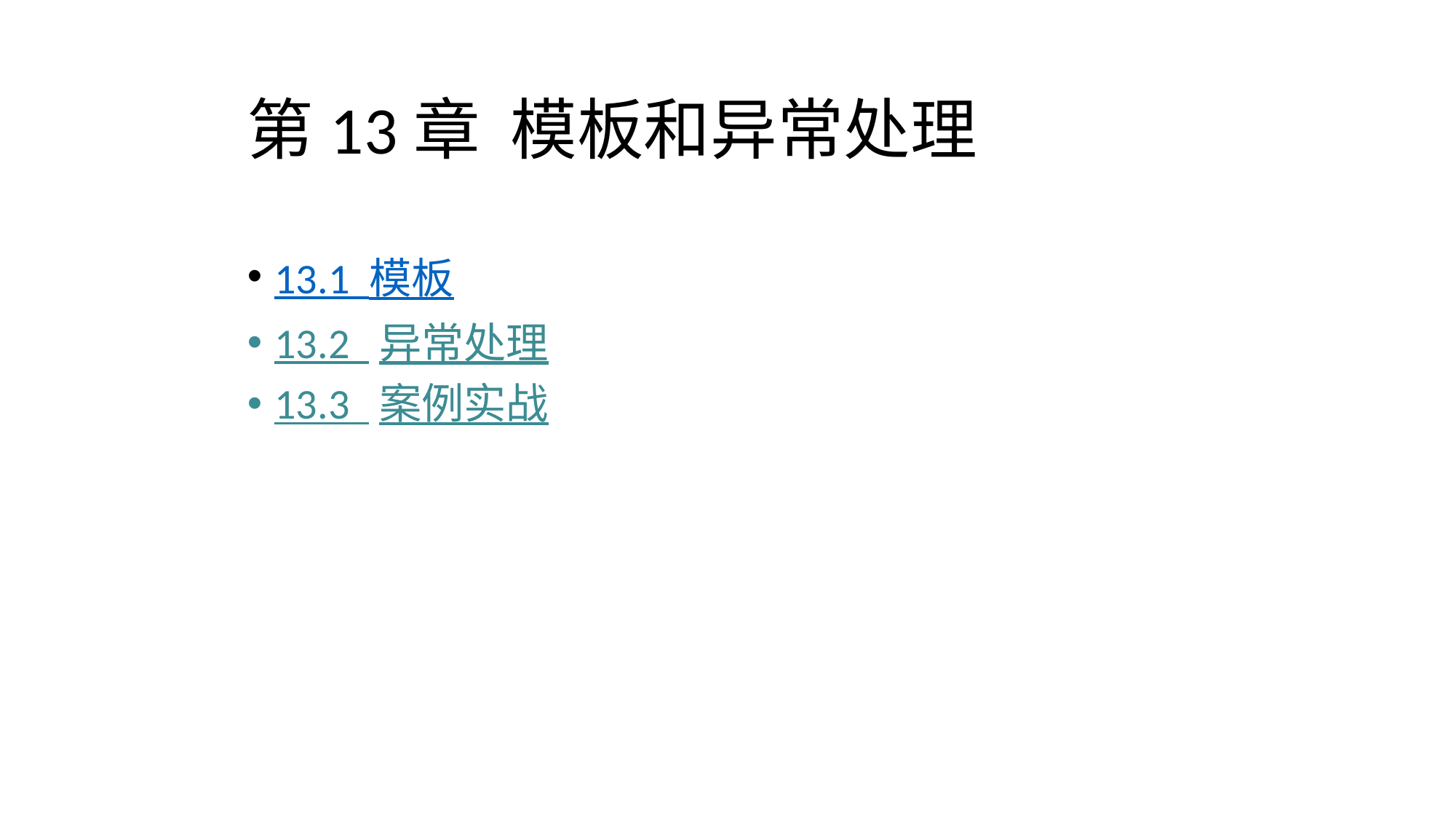

# 第13章  模板和异常处理
13.1  模板
13.2  异常处理
13.3  案例实战